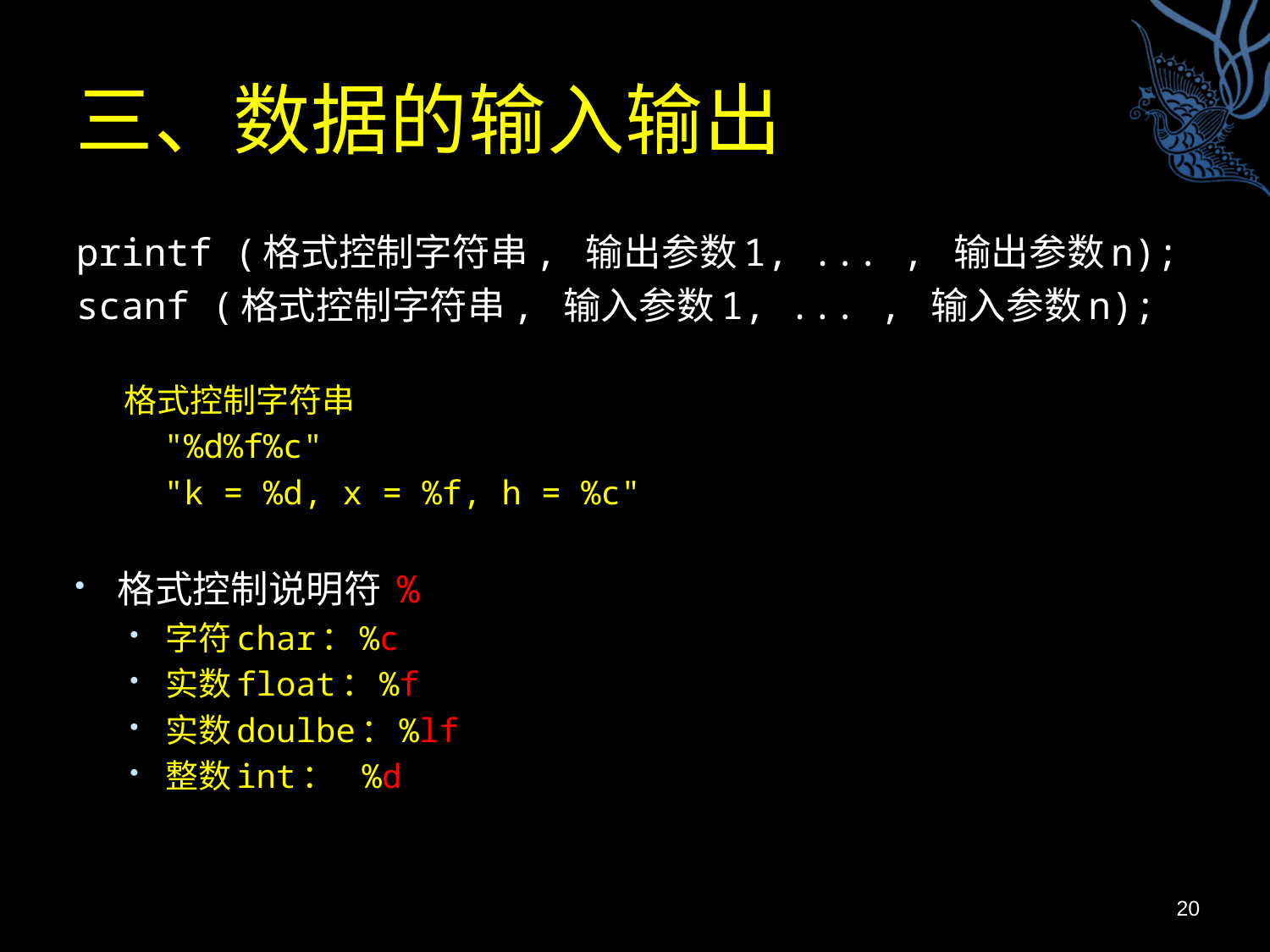

# 三、数据的输入输出
printf (格式控制字符串, 输出参数1, ... , 输出参数n);
scanf (格式控制字符串, 输入参数1, ... , 输入参数n);

格式控制字符串
  "%d%f%c"
  "k = %d, x = %f, h = %c"

格式控制说明符 %
字符char：%c
实数float：%f
实数doulbe：%lf
整数int：   %d
20